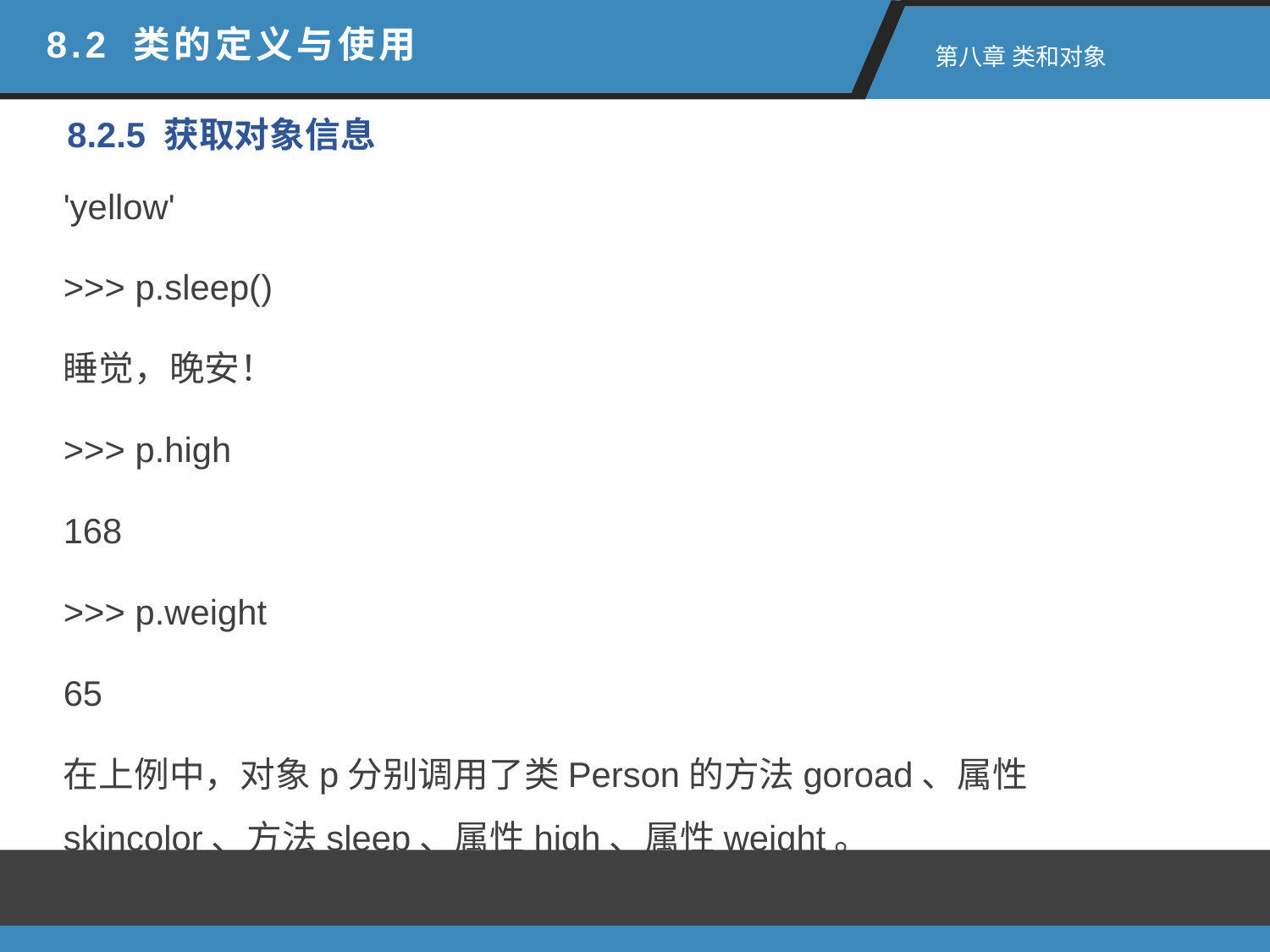

8.2 类的定义与使用
  第八章 类和对象
8.2.5 获取对象信息
'yellow'
>>> p.sleep()
睡觉，晚安！
>>> p.high
168
>>> p.weight
65
在上例中，对象p分别调用了类Person的方法goroad、属性skincolor、方法sleep、属性high、属性weight。